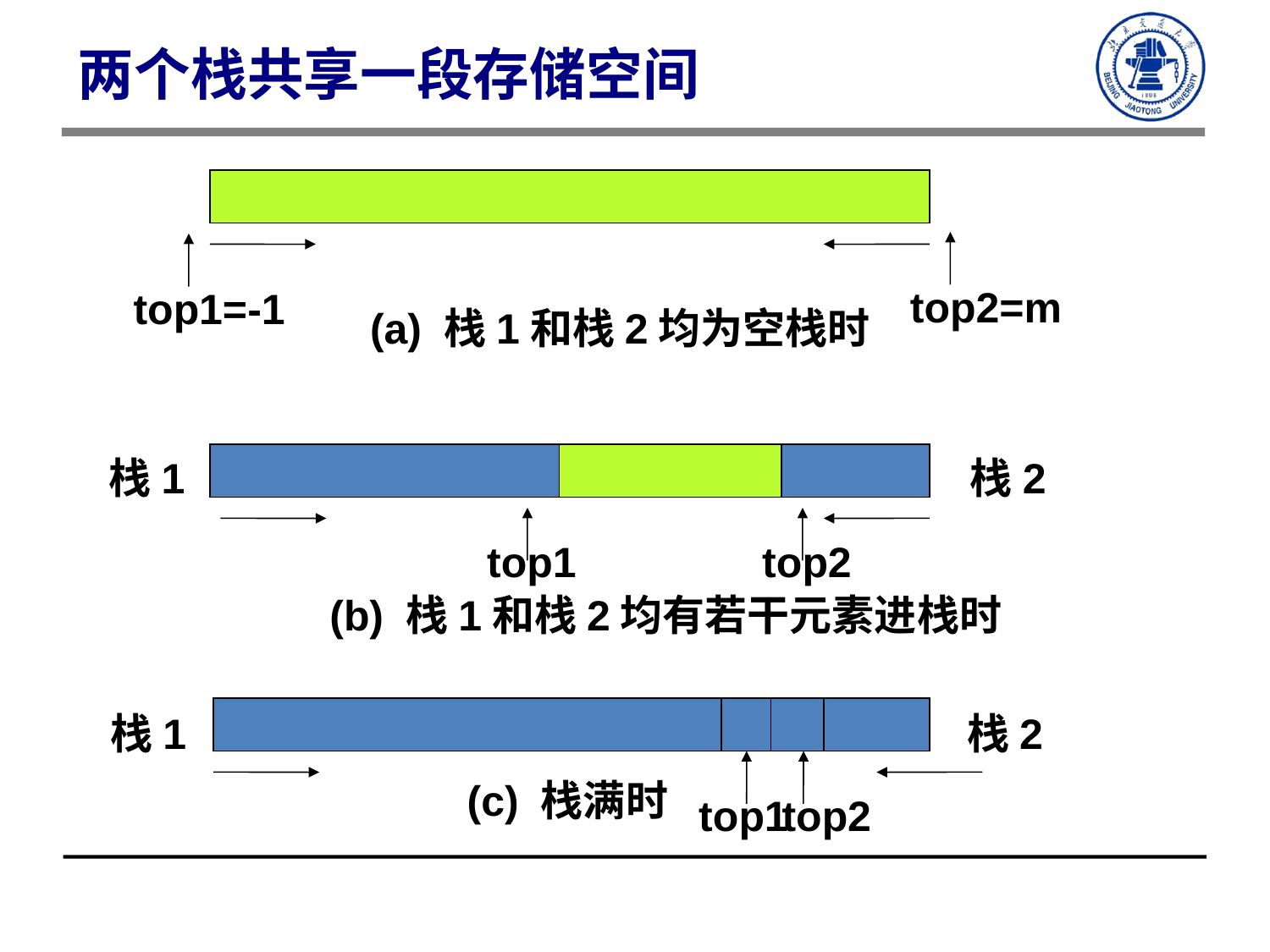

# 两个栈共享一段存储空间

top2=m
top1=-1
(a) 栈1和栈2均为空栈时

栈1
栈2

top1
top2
(b) 栈1和栈2均有若干元素进栈时

栈1
栈2

(c) 栈满时

top1
top2